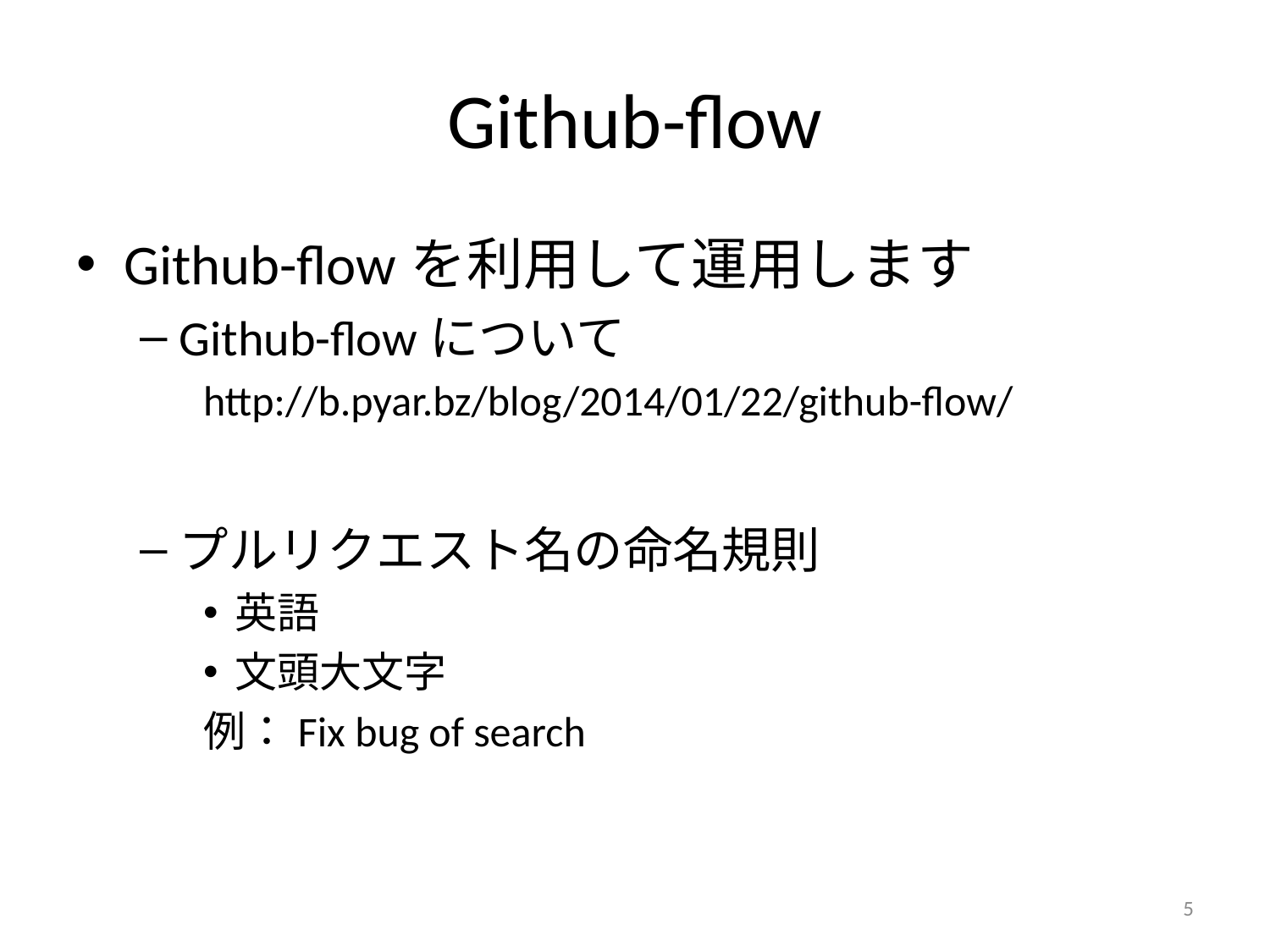

# Github-flow
Github-flowを利用して運用します
Github-flowについて
http://b.pyar.bz/blog/2014/01/22/github-flow/

プルリクエスト名の命名規則
英語
文頭大文字
例：Fix bug of search

5